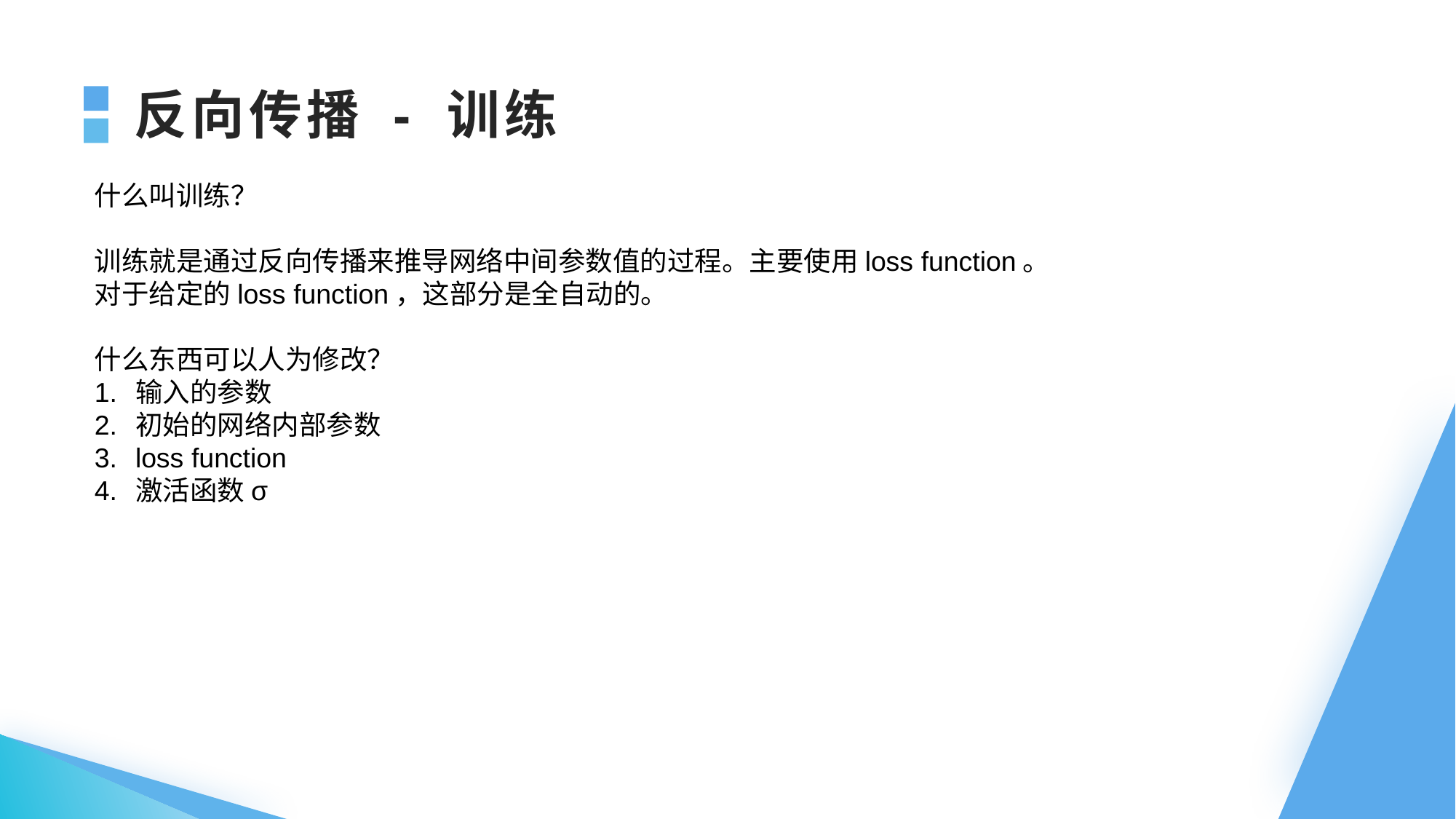

反向传播 - 训练

什么叫训练？

训练就是通过反向传播来推导网络中间参数值的过程。主要使用loss function。
对于给定的loss function，这部分是全自动的。

什么东西可以人为修改？
输入的参数
初始的网络内部参数
loss function
激活函数σ